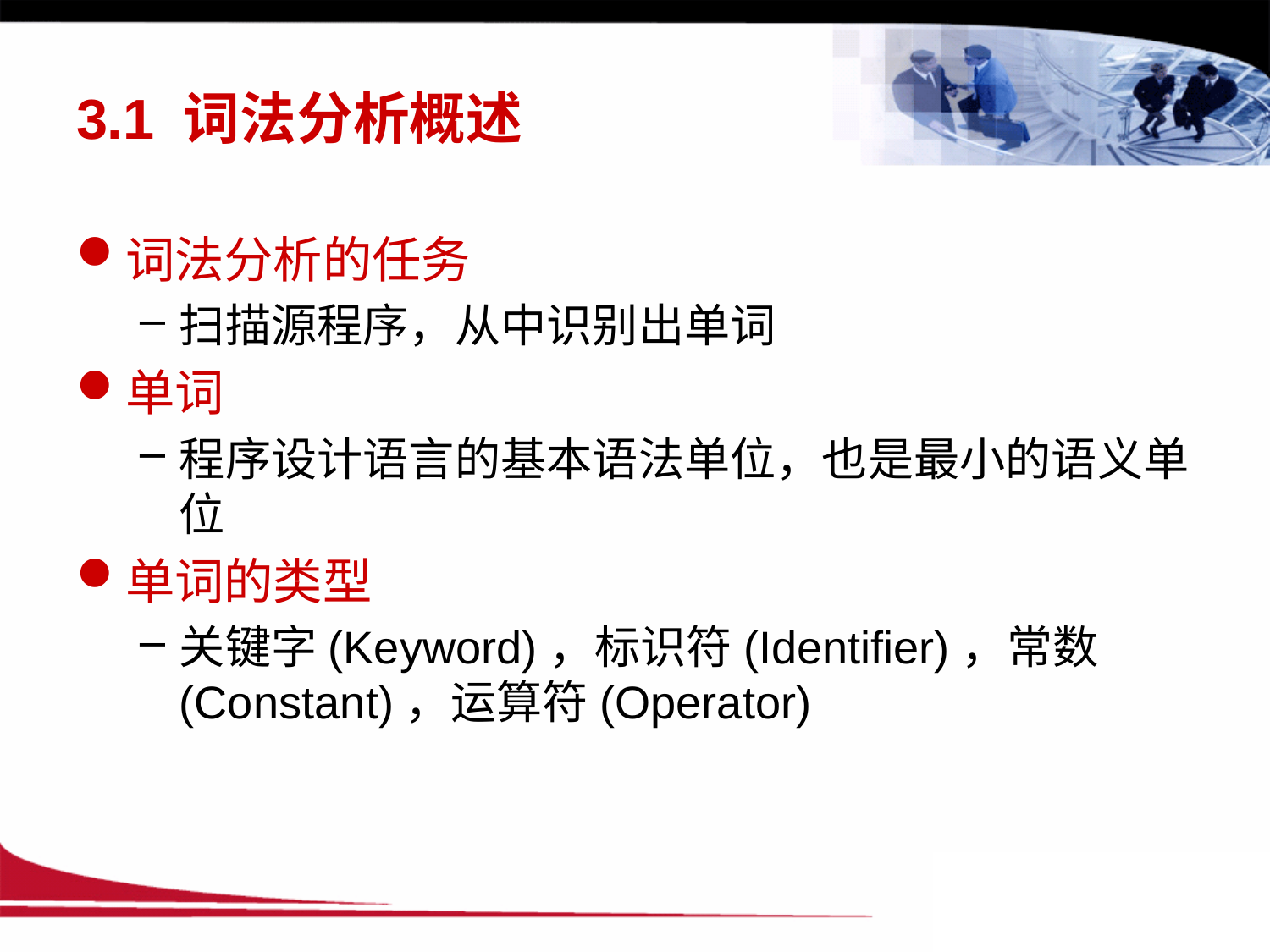

# 3.1 词法分析概述
词法分析的任务
扫描源程序，从中识别出单词
单词
程序设计语言的基本语法单位，也是最小的语义单位
单词的类型
关键字(Keyword)，标识符(Identifier)，常数(Constant)，运算符(Operator)